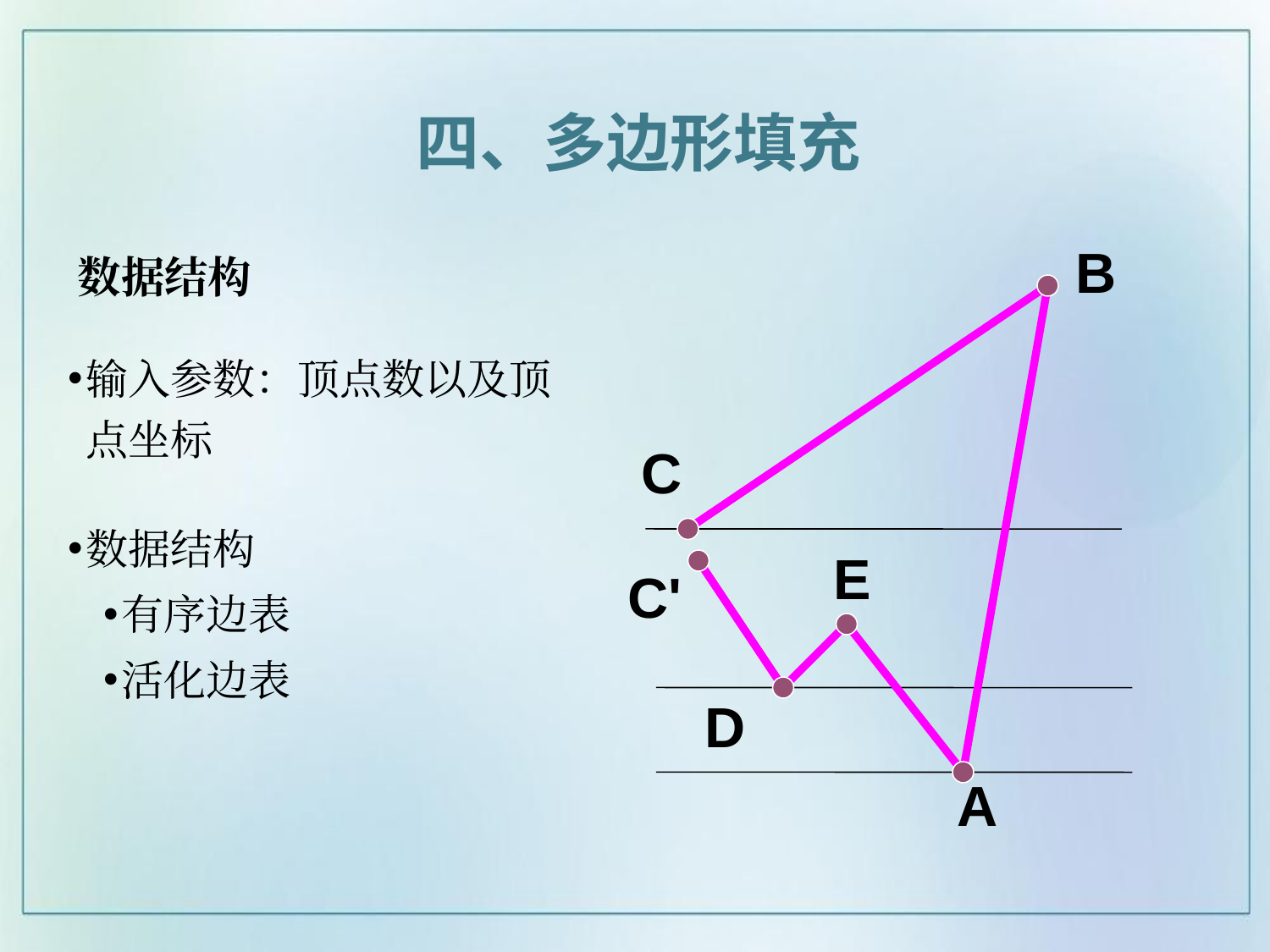

四、多边形填充
B
C

E
C'
D

A

# 数据结构
输入参数：顶点数以及顶点坐标
数据结构
有序边表
活化边表